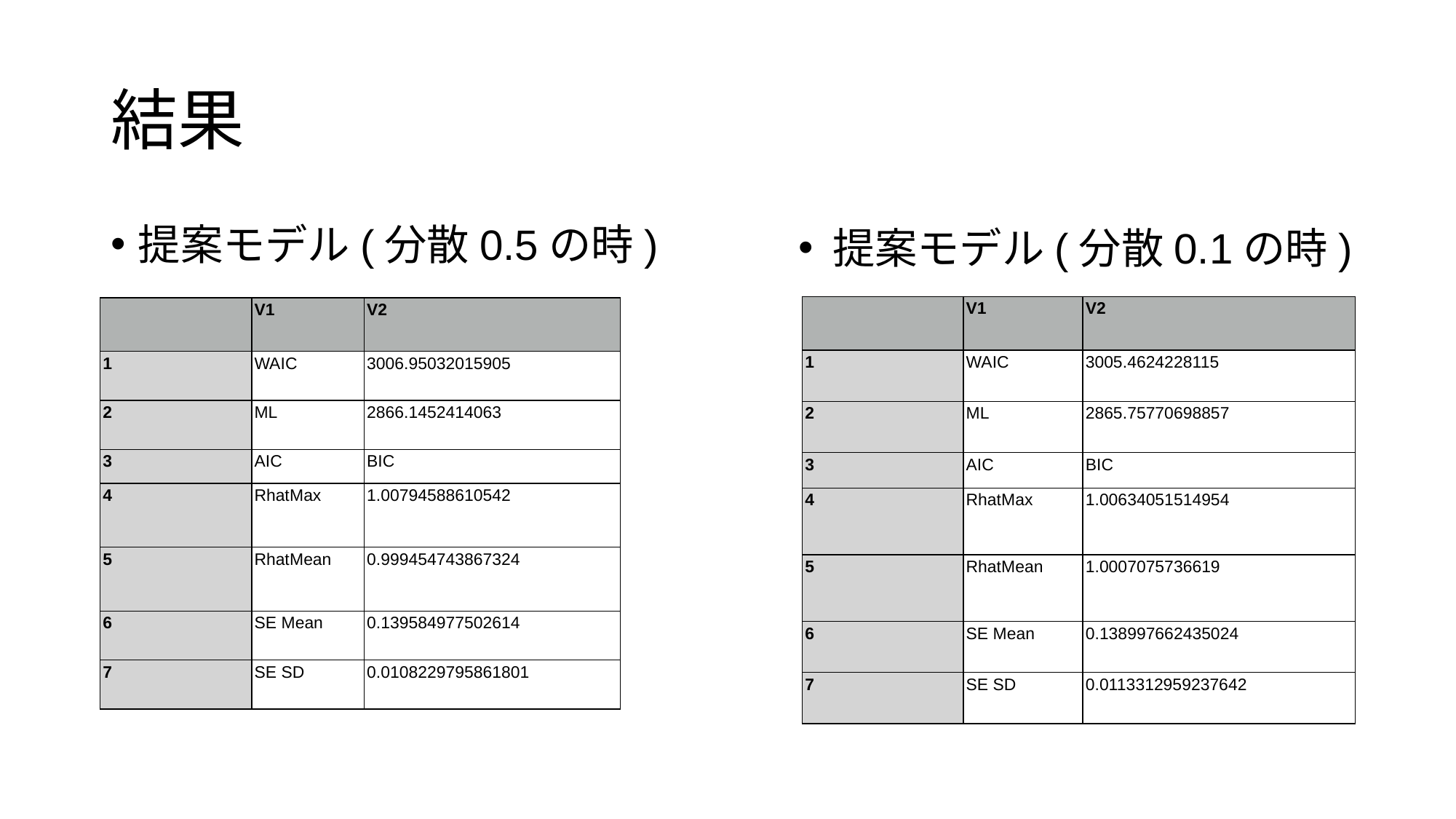

# 結果
提案モデル(分散0.1の時)

提案モデル(分散0.5の時)

|  | V1 | V2 |
| --- | --- | --- |
| 1 | WAIC | 3005.4624228115 |
| 2 | ML | 2865.75770698857 |
| 3 | AIC | BIC |
| 4 | RhatMax | 1.00634051514954 |
| 5 | RhatMean | 1.0007075736619 |
| 6 | SE Mean | 0.138997662435024 |
| 7 | SE SD | 0.0113312959237642 |
|  | V1 | V2 |
| --- | --- | --- |
| 1 | WAIC | 3006.95032015905 |
| 2 | ML | 2866.1452414063 |
| 3 | AIC | BIC |
| 4 | RhatMax | 1.00794588610542 |
| 5 | RhatMean | 0.999454743867324 |
| 6 | SE Mean | 0.139584977502614 |
| 7 | SE SD | 0.0108229795861801 |